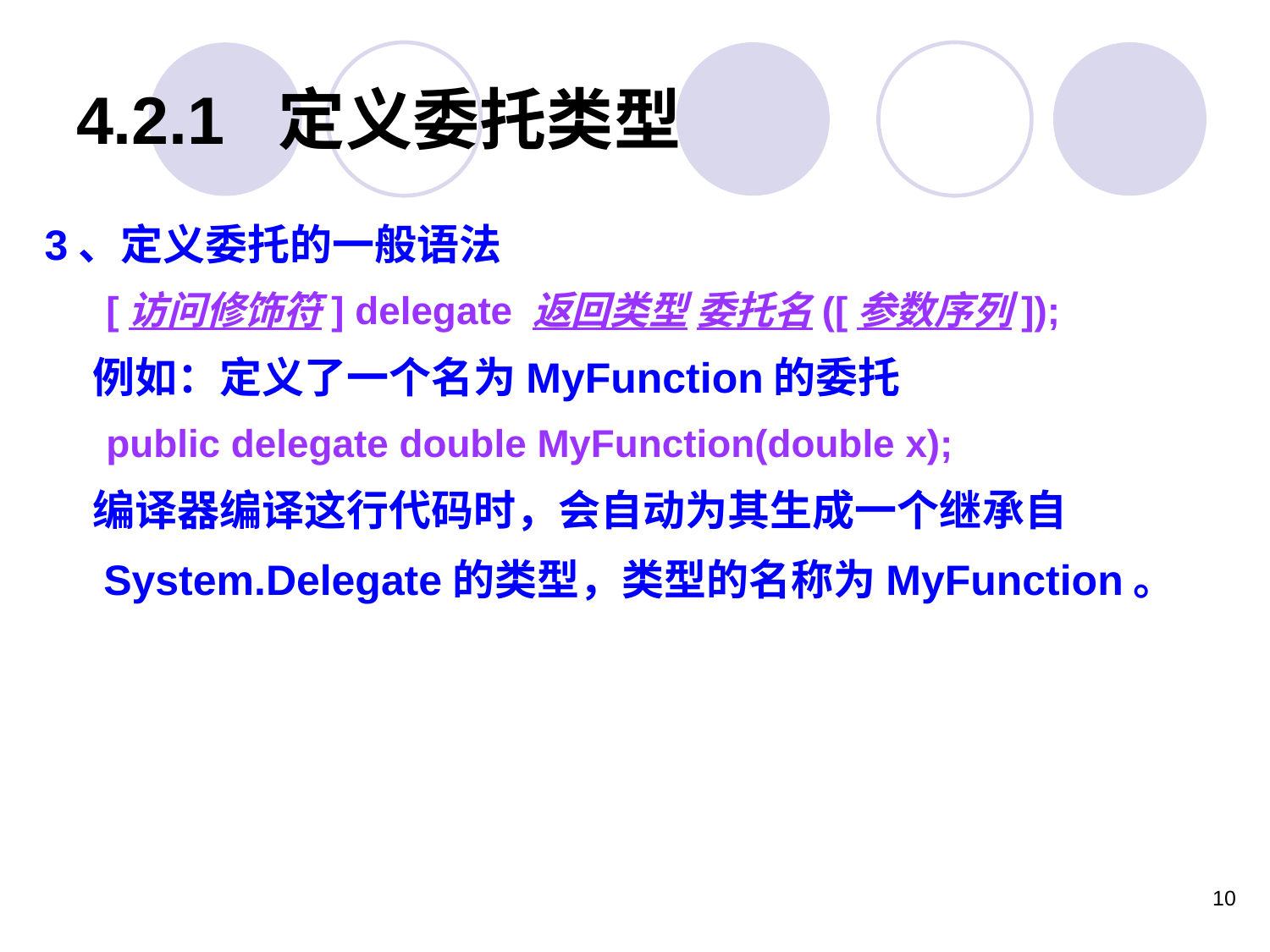

# 4.2.1  定义委托类型
3、定义委托的一般语法
[访问修饰符] delegate 返回类型 委托名([参数序列]);
    例如：定义了一个名为MyFunction的委托
public delegate double MyFunction(double x);
    编译器编译这行代码时，会自动为其生成一个继承自
     System.Delegate的类型，类型的名称为MyFunction。

10